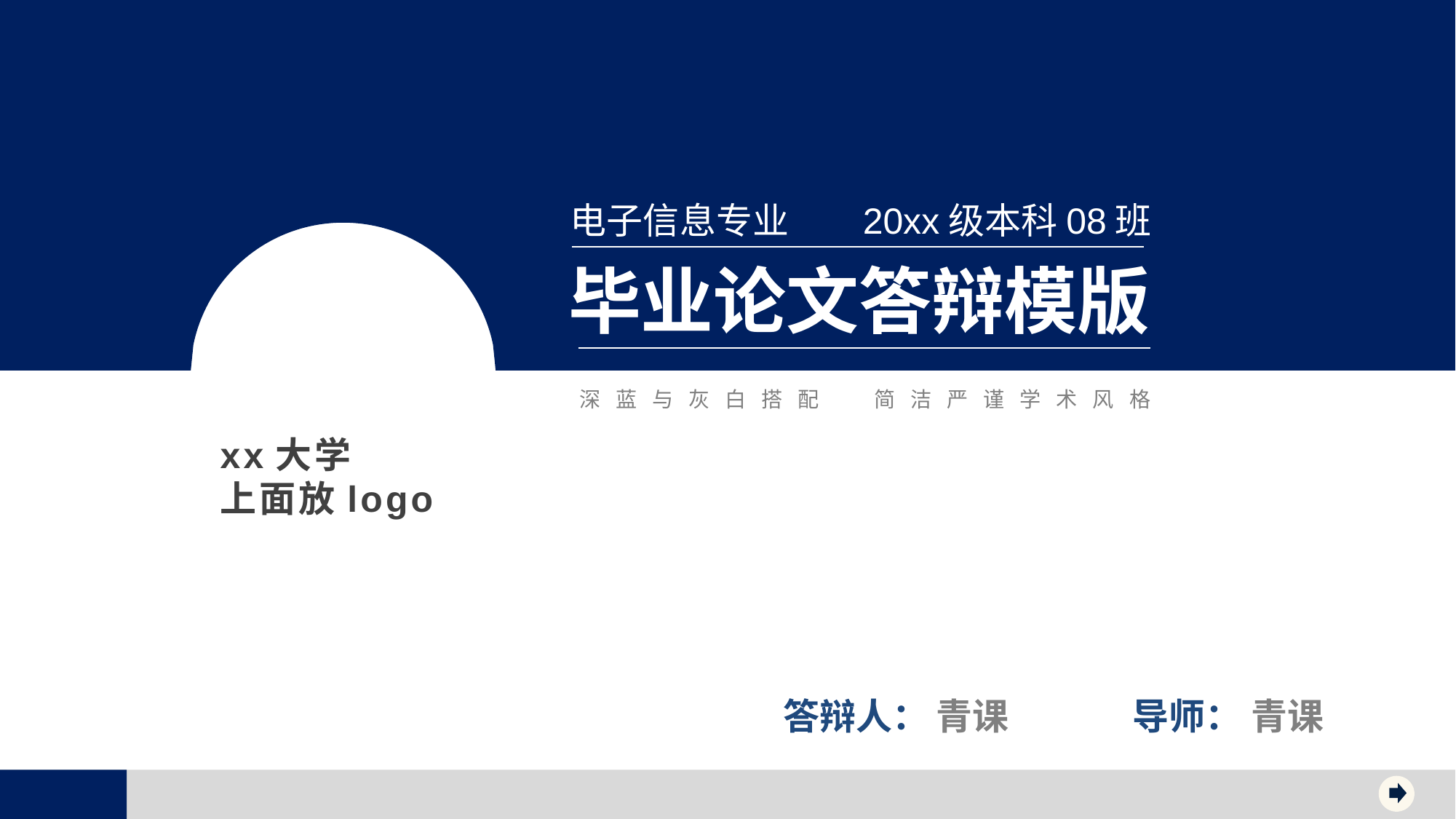

电子信息专业        20xx级本科08班
毕业论文答辩模版
深蓝与灰白搭配  简洁严谨学术风格
xx大学
上面放logo
答辩人：
青课
导师：
青课